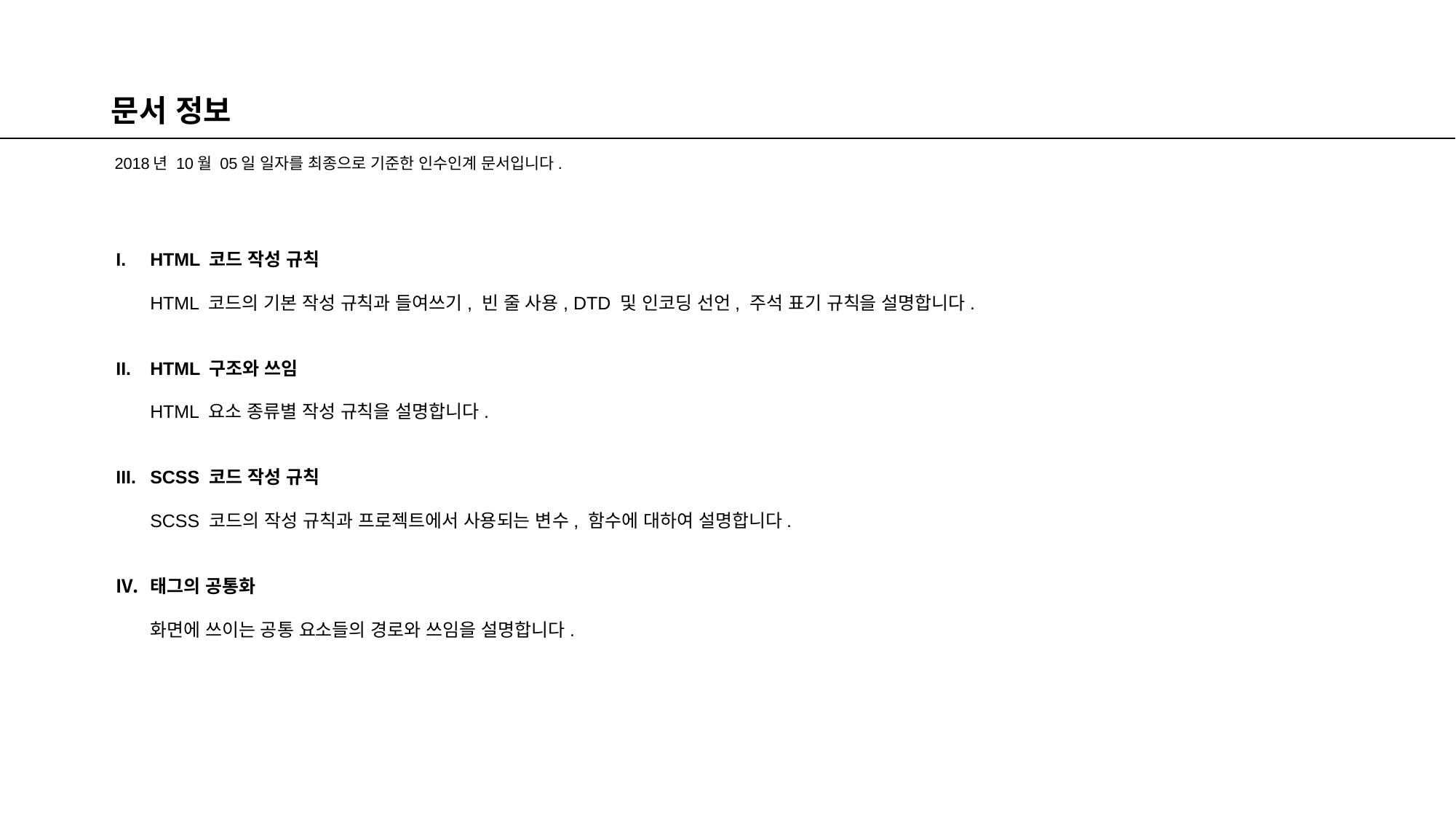

문서 정보
2018년 10월 05일 일자를 최종으로 기준한 인수인계 문서입니다.
HTML 코드 작성 규칙
HTML 코드의 기본 작성 규칙과 들여쓰기, 빈 줄 사용, DTD 및 인코딩 선언, 주석 표기 규칙을 설명합니다.
HTML 구조와 쓰임
HTML 요소 종류별 작성 규칙을 설명합니다.
SCSS 코드 작성 규칙
SCSS 코드의 작성 규칙과 프로젝트에서 사용되는 변수, 함수에 대하여 설명합니다.

태그의 공통화
화면에 쓰이는 공통 요소들의 경로와 쓰임을 설명합니다.